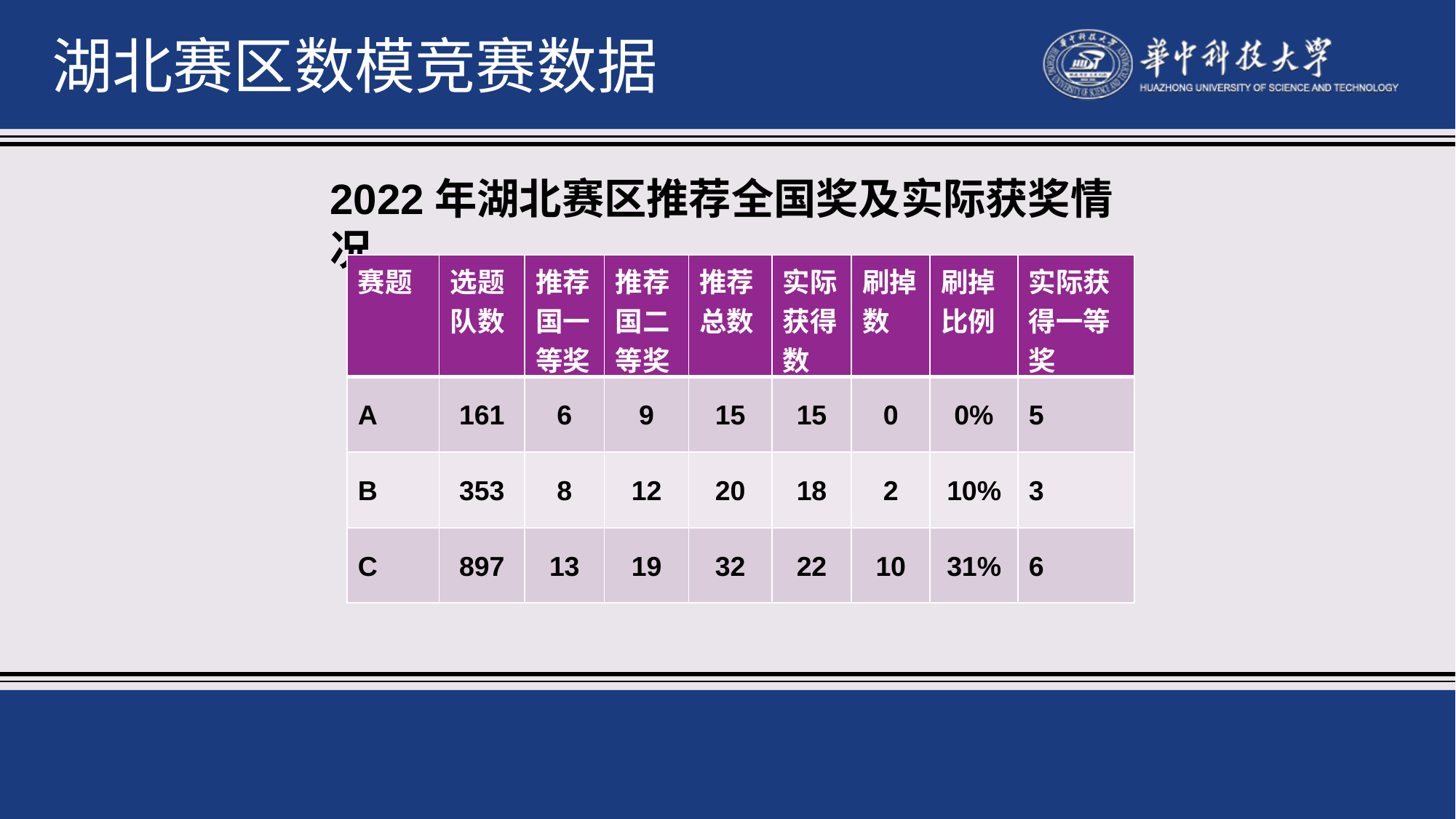

湖北赛区数模竞赛数据
2022年湖北赛区推荐全国奖及实际获奖情况
| 赛题 | 选题队数 | 推荐国一等奖 | 推荐国二等奖 | 推荐总数 | 实际获得数 | 刷掉数 | 刷掉比例 | 实际获得一等奖 |
| --- | --- | --- | --- | --- | --- | --- | --- | --- |
| A | 161 | 6 | 9 | 15 | 15 | 0 | 0% | 5 |
| B | 353 | 8 | 12 | 20 | 18 | 2 | 10% | 3 |
| C | 897 | 13 | 19 | 32 | 22 | 10 | 31% | 6 |